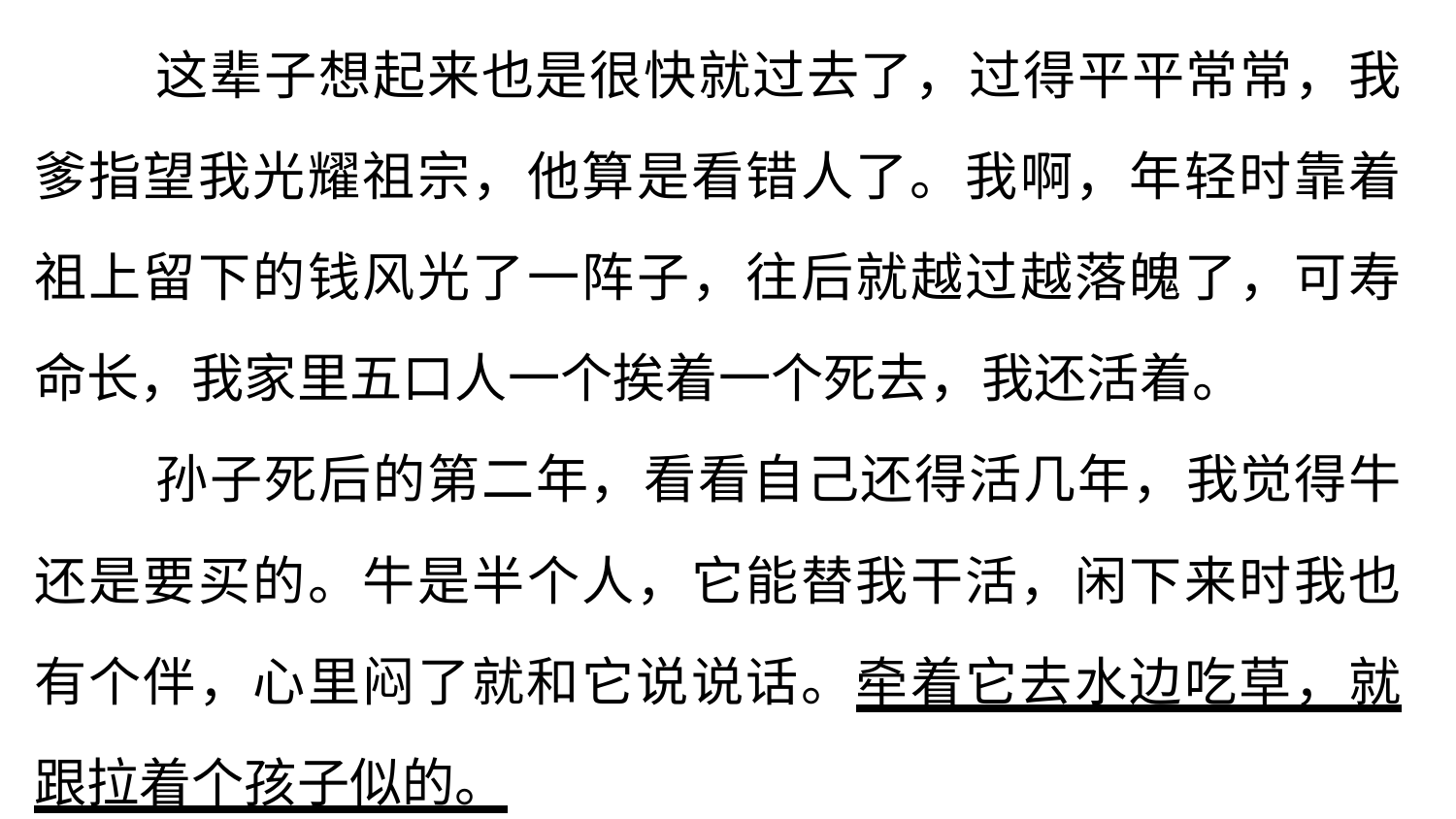

这辈子想起来也是很快就过去了，过得平平常常，我爹指望我光耀祖宗，他算是看错人了。我啊，年轻时靠着祖上留下的钱风光了一阵子，往后就越过越落魄了，可寿命长，我家里五口人一个挨着一个死去，我还活着。
        孙子死后的第二年，看看自己还得活几年，我觉得牛还是要买的。牛是半个人，它能替我干活，闲下来时我也有个伴，心里闷了就和它说说话。牵着它去水边吃草，就跟拉着个孩子似的。